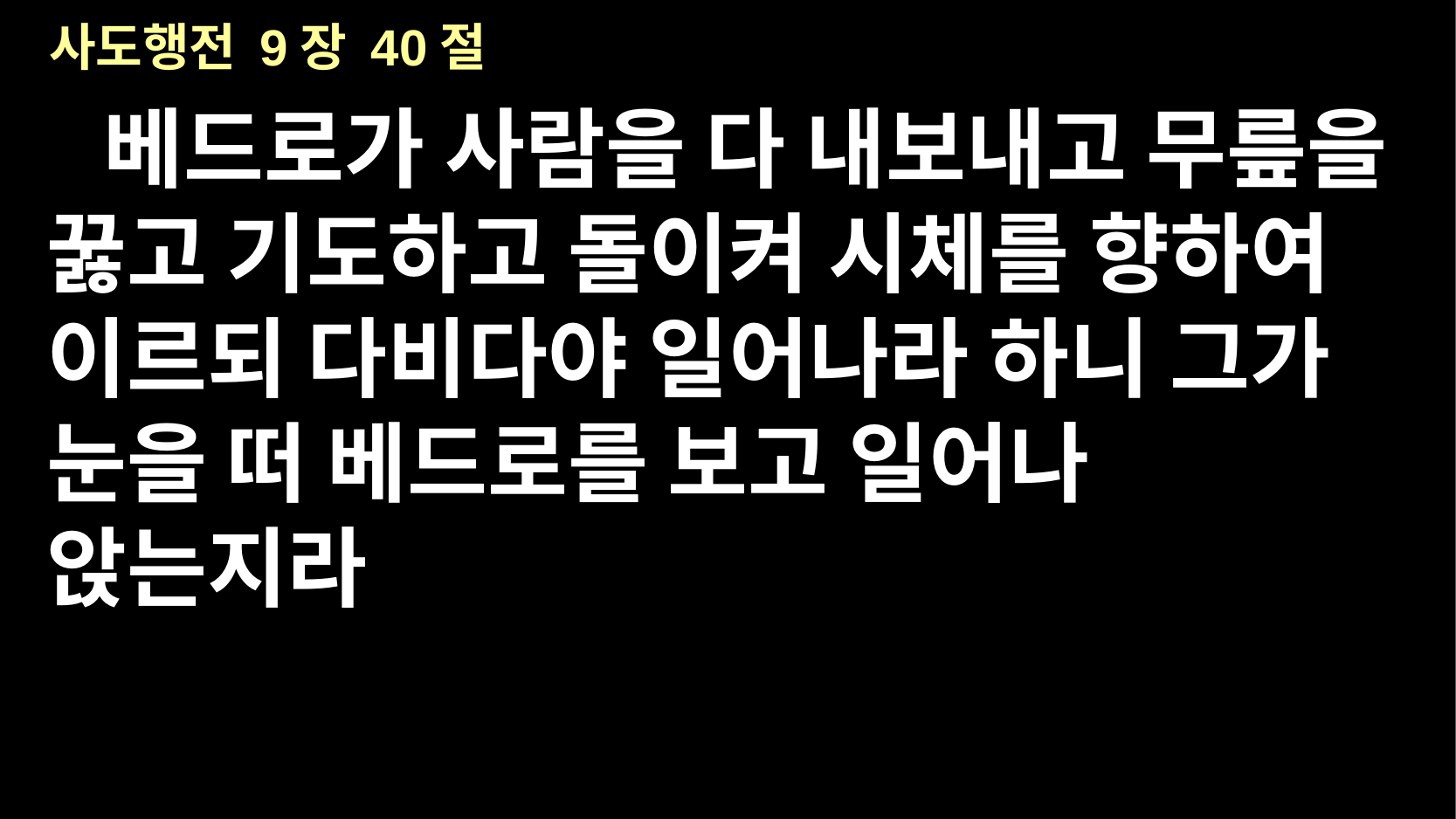

# 사도행전 9장 40절
베드로가 사람을 다 내보내고 무릎을 꿇고 기도하고 돌이켜 시체를 향하여 이르되 다비다야 일어나라 하니 그가 눈을 떠 베드로를 보고 일어나 앉는지라